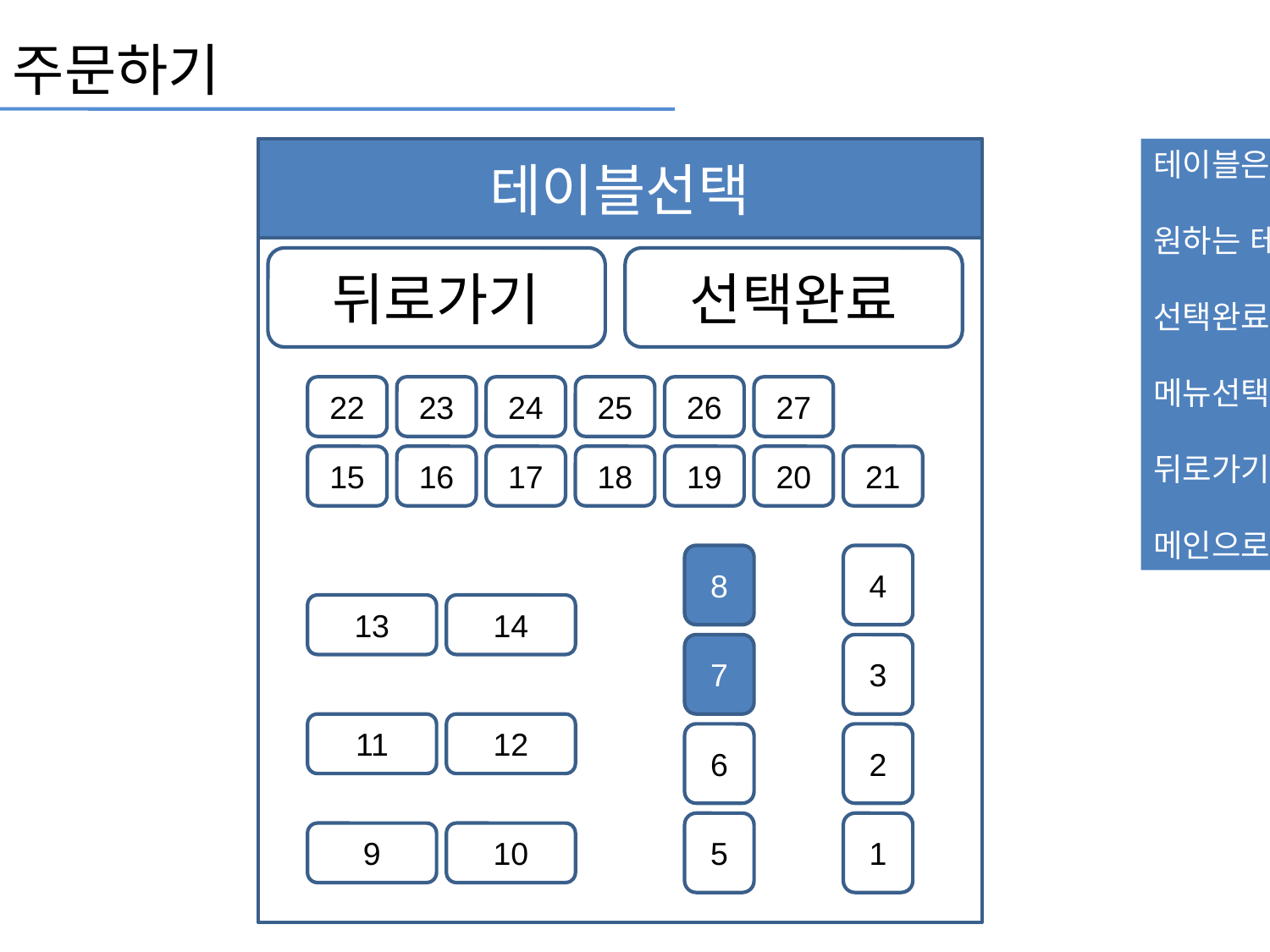

주문하기
테이블선택
테이블은 다중선택 가능

원하는 테이블 선택 후

선택완료 버튼을 클릭하면

메뉴선택화면으로 이동

뒤로가기 버튼을 클릭하면

메인으로 이동
뒤로가기
선택완료
22
23
24
25
26
27
15
16
17
18
19
20
21
8
4
13
14
7
3
11
12
6
2
5
1
9
10